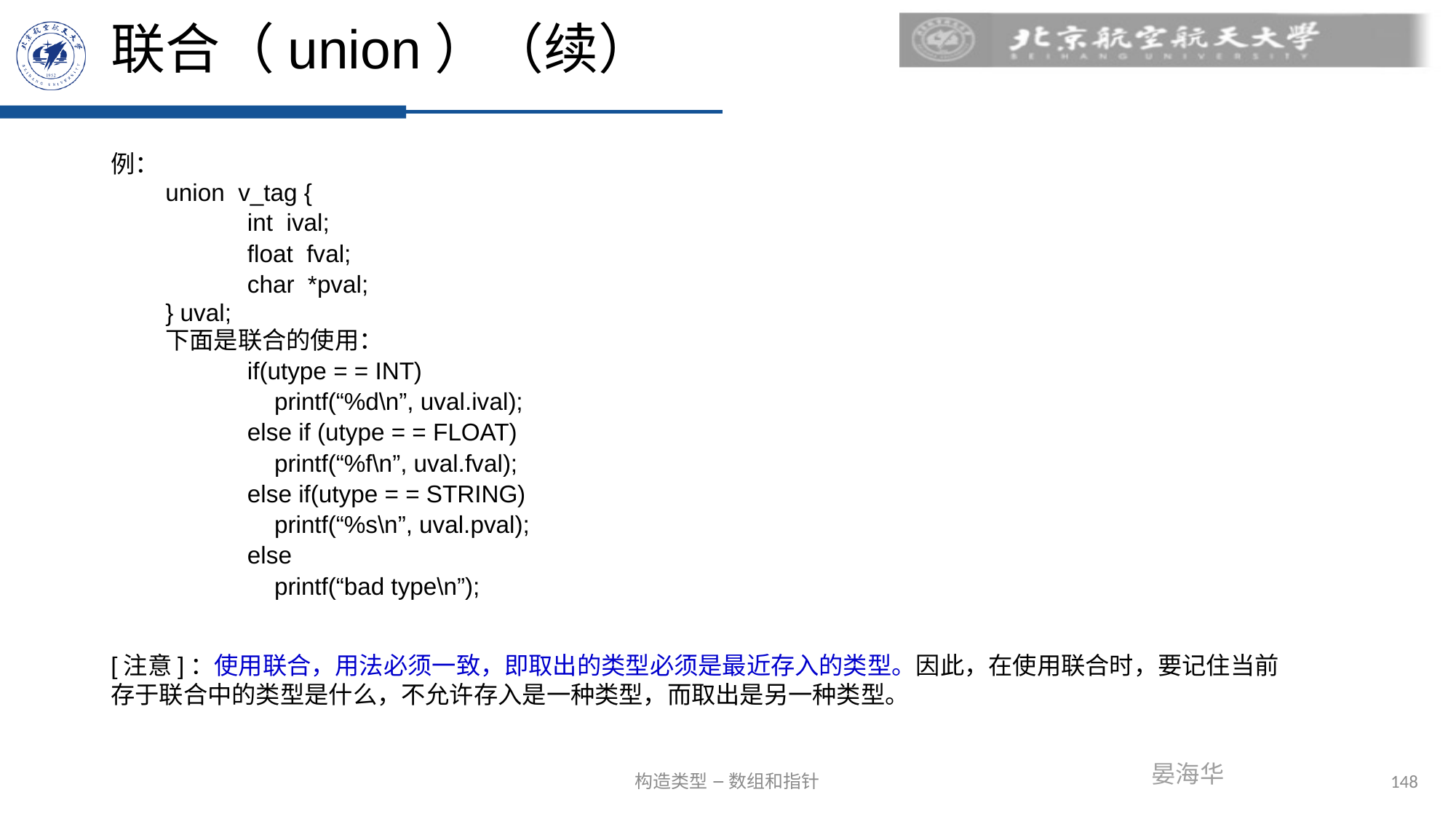

# 联合（union）（续）
例：
union  v_tag {
int  ival;
float  fval;
char  *pval;
} uval;
下面是联合的使用：
if(utype = = INT)
    printf(“%d\n”, uval.ival);
else if (utype = = FLOAT)
    printf(“%f\n”, uval.fval);
else if(utype = = STRING)
    printf(“%s\n”, uval.pval);
else
    printf(“bad type\n”);

[注意]：使用联合，用法必须一致，即取出的类型必须是最近存入的类型。因此，在使用联合时，要记住当前存于联合中的类型是什么，不允许存入是一种类型，而取出是另一种类型。
148
构造类型 – 数组和指针